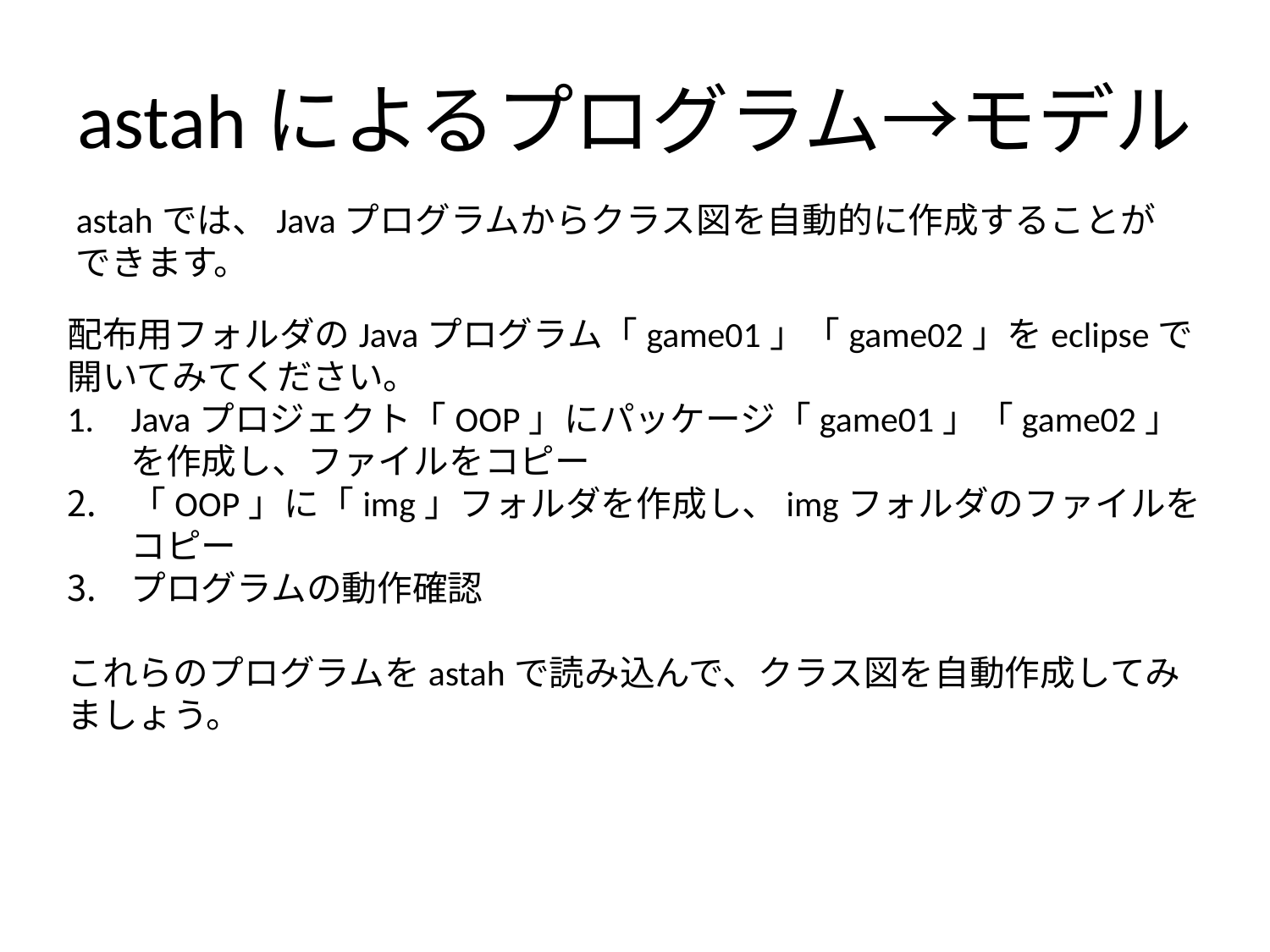

# astahによるプログラム→モデル
astahでは、Javaプログラムからクラス図を自動的に作成することができます。
配布用フォルダのJavaプログラム「game01」「game02」をeclipseで開いてみてください。
Javaプロジェクト「OOP」にパッケージ「game01」「game02」を作成し、ファイルをコピー
「OOP」に「img」フォルダを作成し、imgフォルダのファイルをコピー
プログラムの動作確認

これらのプログラムをastahで読み込んで、クラス図を自動作成してみましょう。